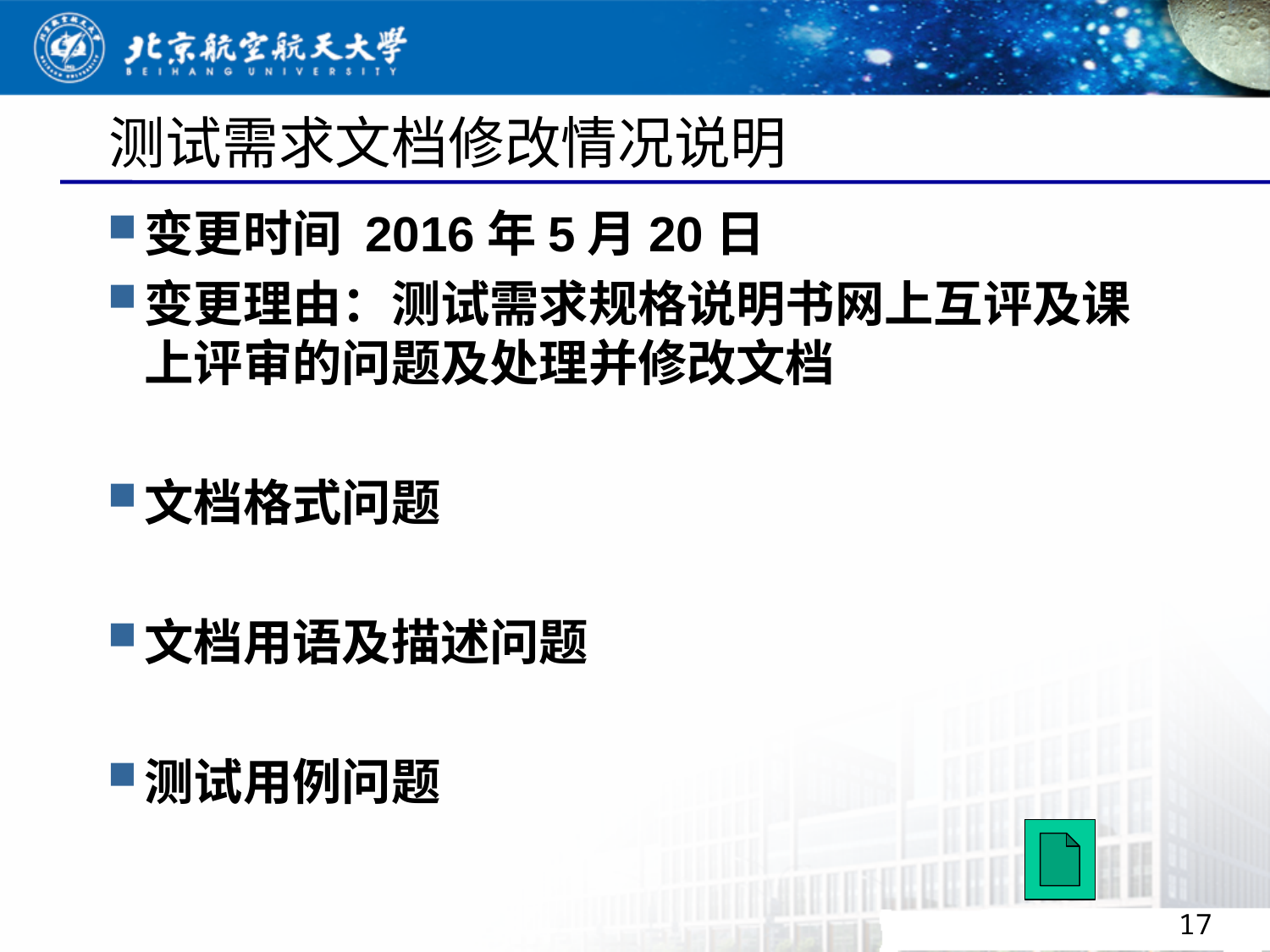

# 测试需求文档修改情况说明
变更时间 2016年5月20日
变更理由：测试需求规格说明书网上互评及课上评审的问题及处理并修改文档

文档格式问题

文档用语及描述问题

测试用例问题